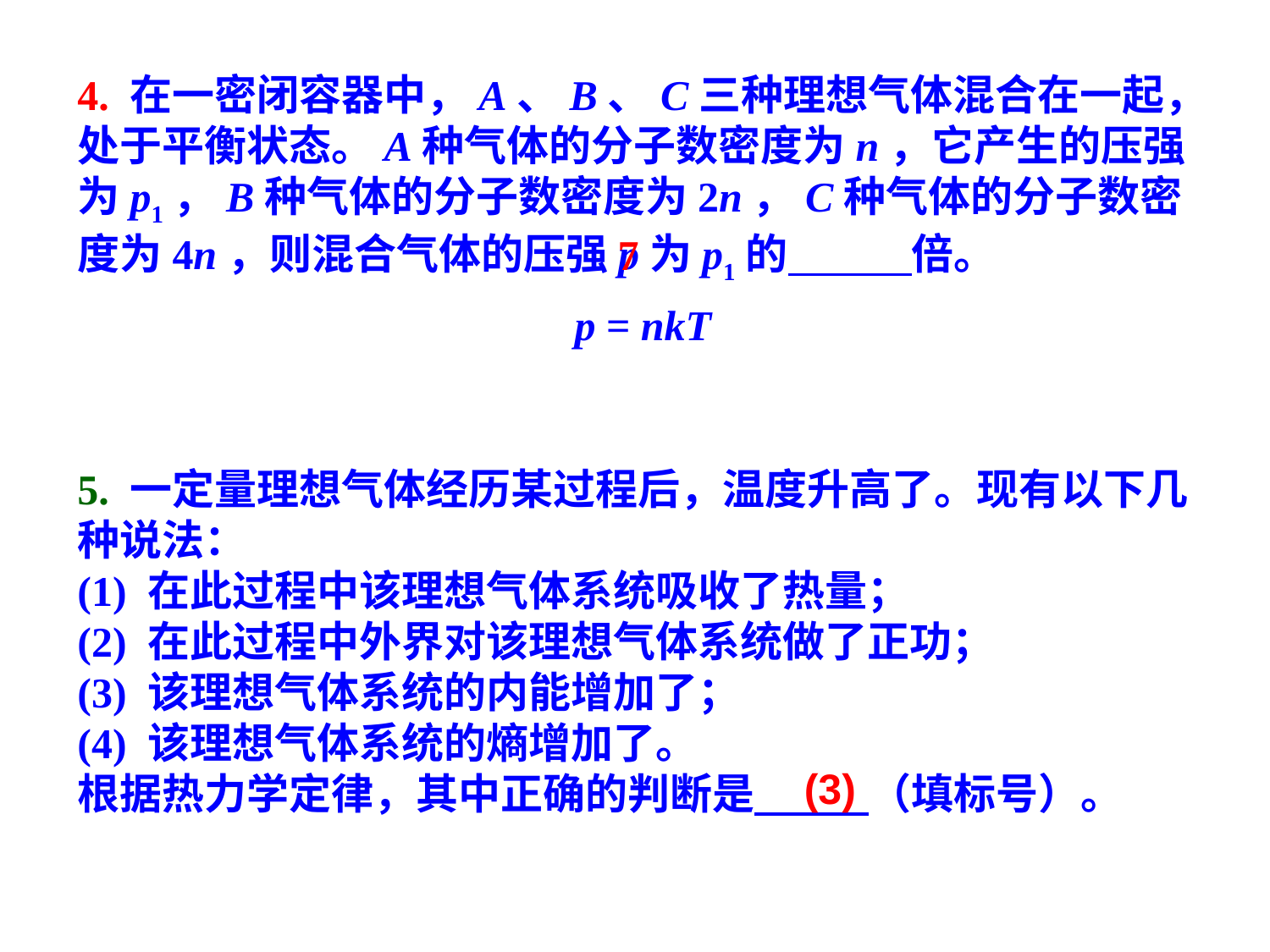

4. 在一密闭容器中，A、B、C三种理想气体混合在一起，处于平衡状态。A种气体的分子数密度为n，它产生的压强为p1，B种气体的分子数密度为2n，C种气体的分子数密度为4n，则混合气体的压强p为p1的             倍。
7
p = nkT
5. 一定量理想气体经历某过程后，温度升高了。现有以下几种说法：
(1) 在此过程中该理想气体系统吸收了热量；
(2) 在此过程中外界对该理想气体系统做了正功；
(3) 该理想气体系统的内能增加了；
(4) 该理想气体系统的熵增加了。
根据热力学定律，其中正确的判断是            （填标号）。
(3)